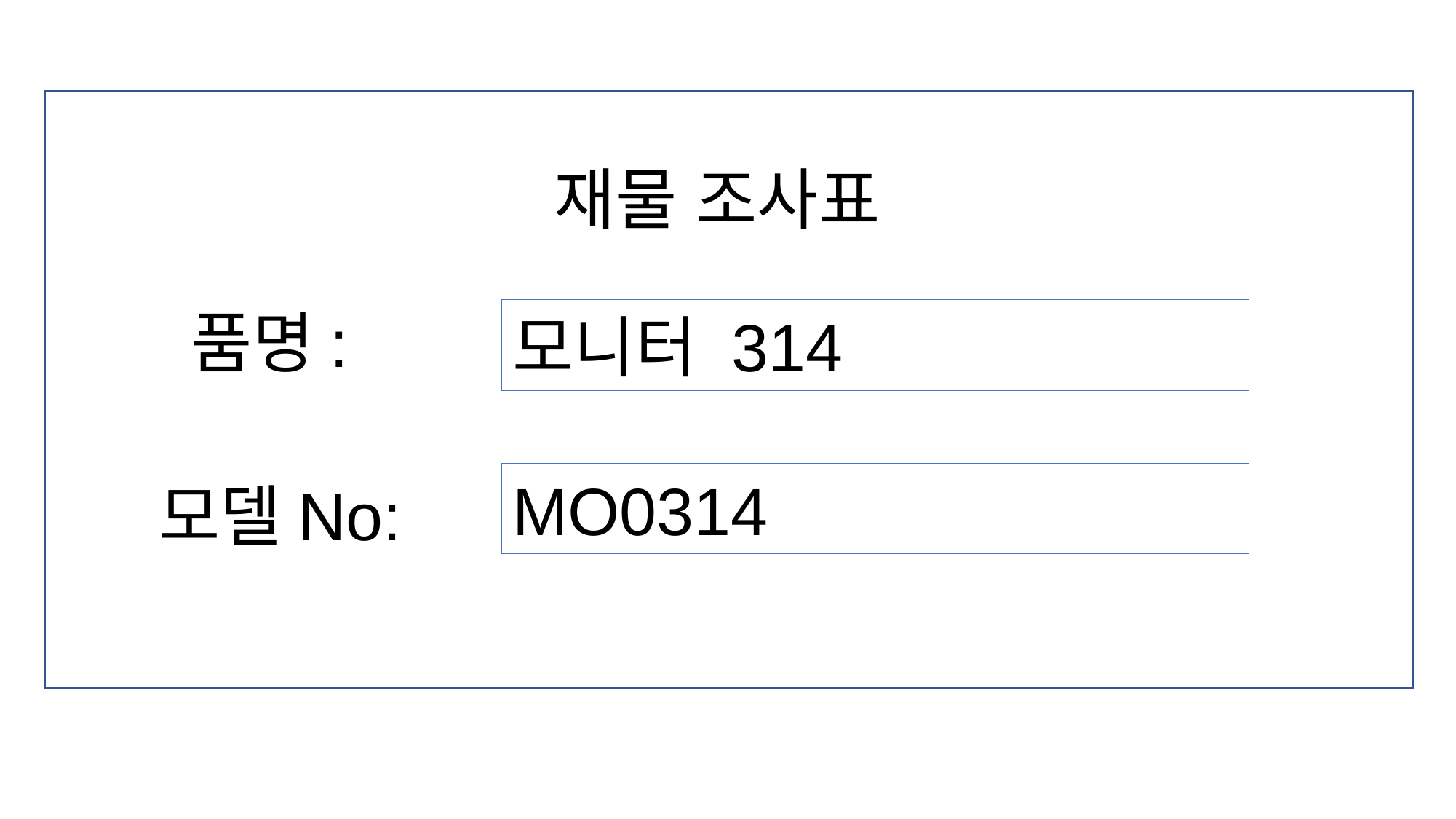

재물 조사표
품명:
모니터 314
MO0314
모델No: